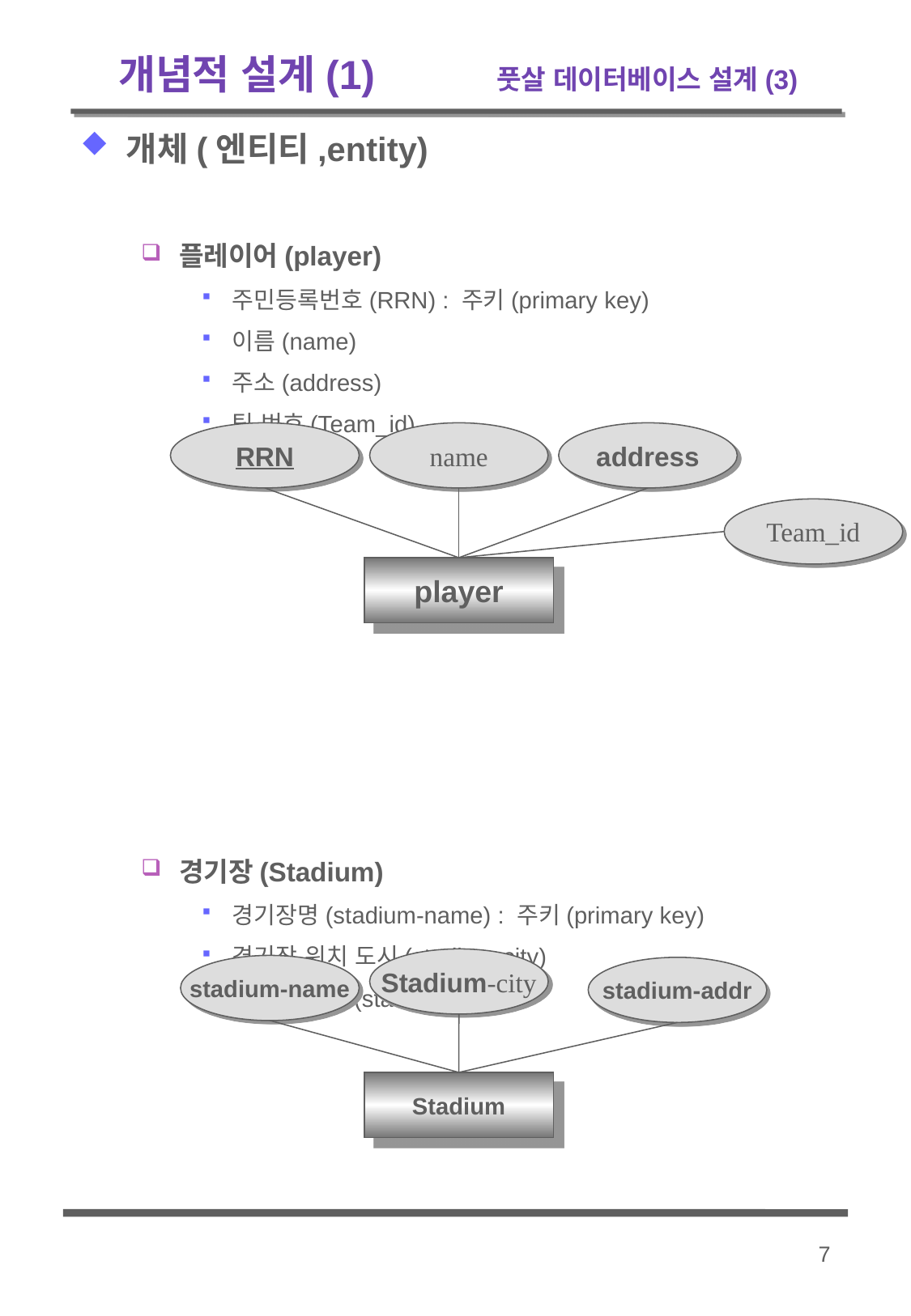

# 개념적 설계(1)  	 풋살 데이터베이스 설계(3)
개체(엔티티,entity)

플레이어(player)
주민등록번호(RRN) : 주키(primary key)
이름(name)
주소(address)
팀 번호(Team_id)

경기장(Stadium)
경기장명(stadium-name) : 주키(primary key)
경기장 위치 도시(stadium-city)
경기장 주소(stadium-addr)

RRN
name
address
Team_id
player
Stadium-city
stadium-name
stadium-addr
Stadium
7